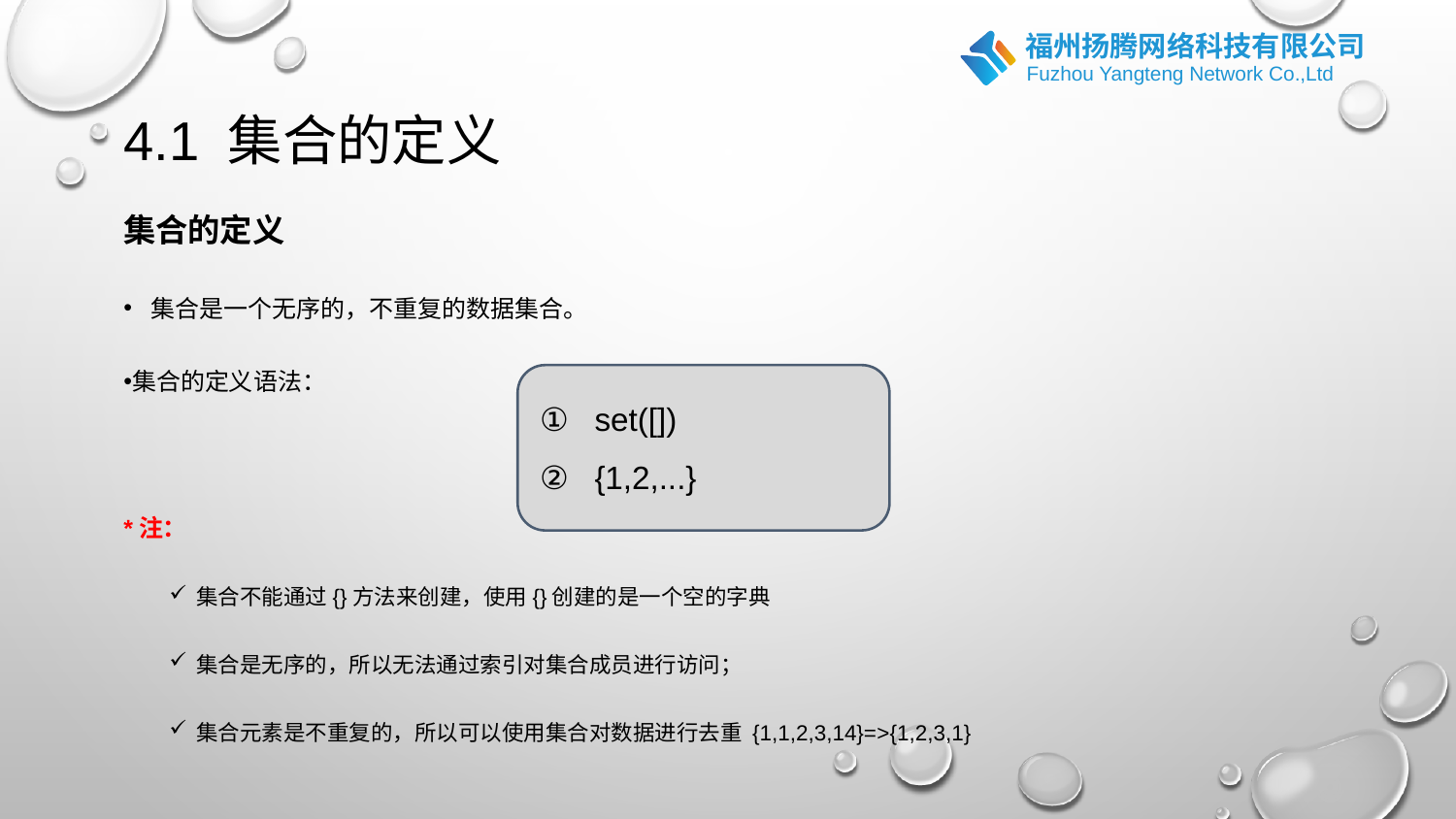

# 4.1 集合的定义
集合的定义
集合是一个无序的，不重复的数据集合。
集合的定义语法：

*注：
集合不能通过{}方法来创建，使用{}创建的是一个空的字典
集合是无序的，所以无法通过索引对集合成员进行访问；
集合元素是不重复的，所以可以使用集合对数据进行去重 {1,1,2,3,14}=>{1,2,3,1}

set([])
{1,2,...}